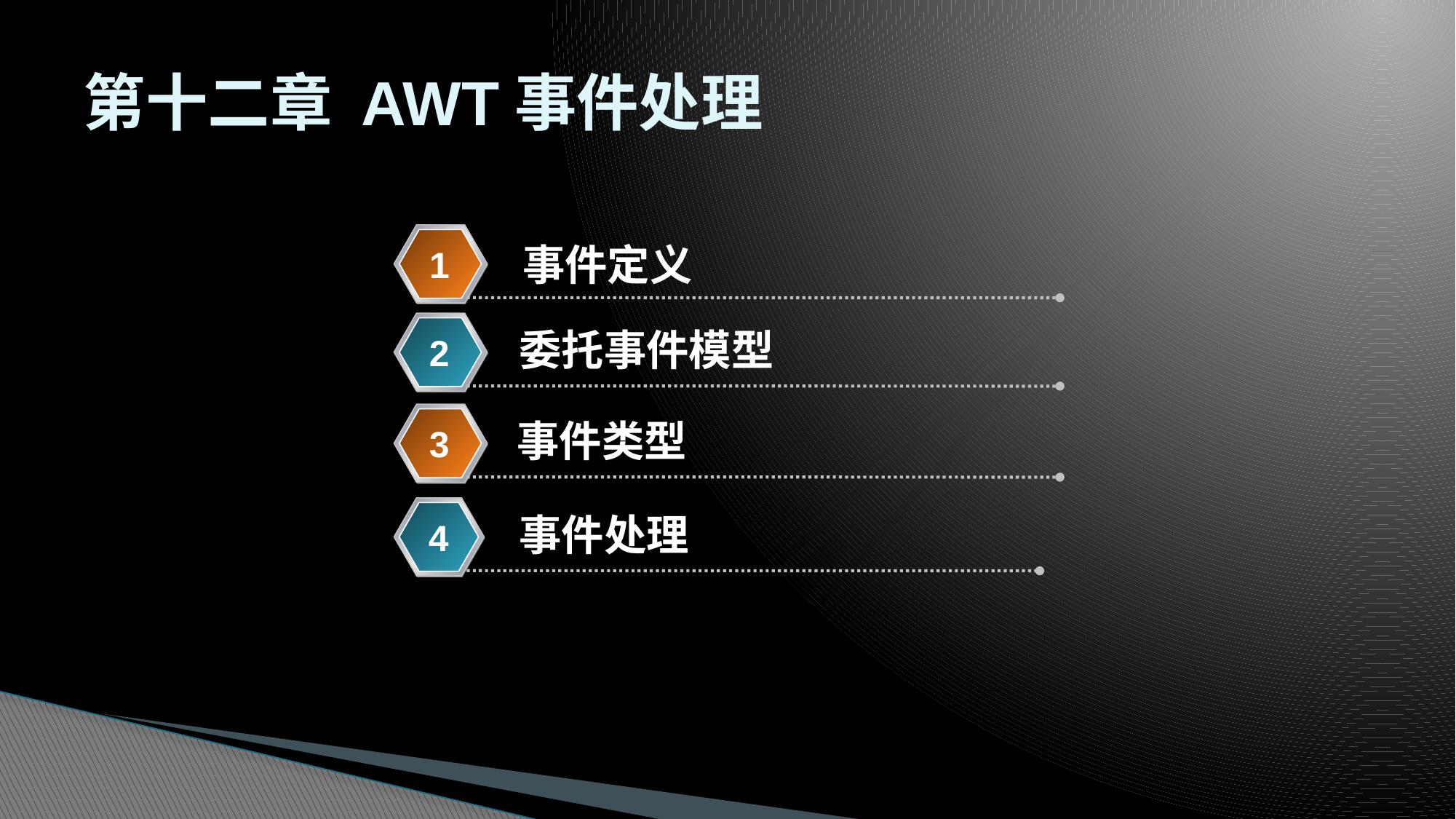

# 第十二章 AWT事件处理

事件定义
1

委托事件模型
2

事件类型
3

事件处理
4